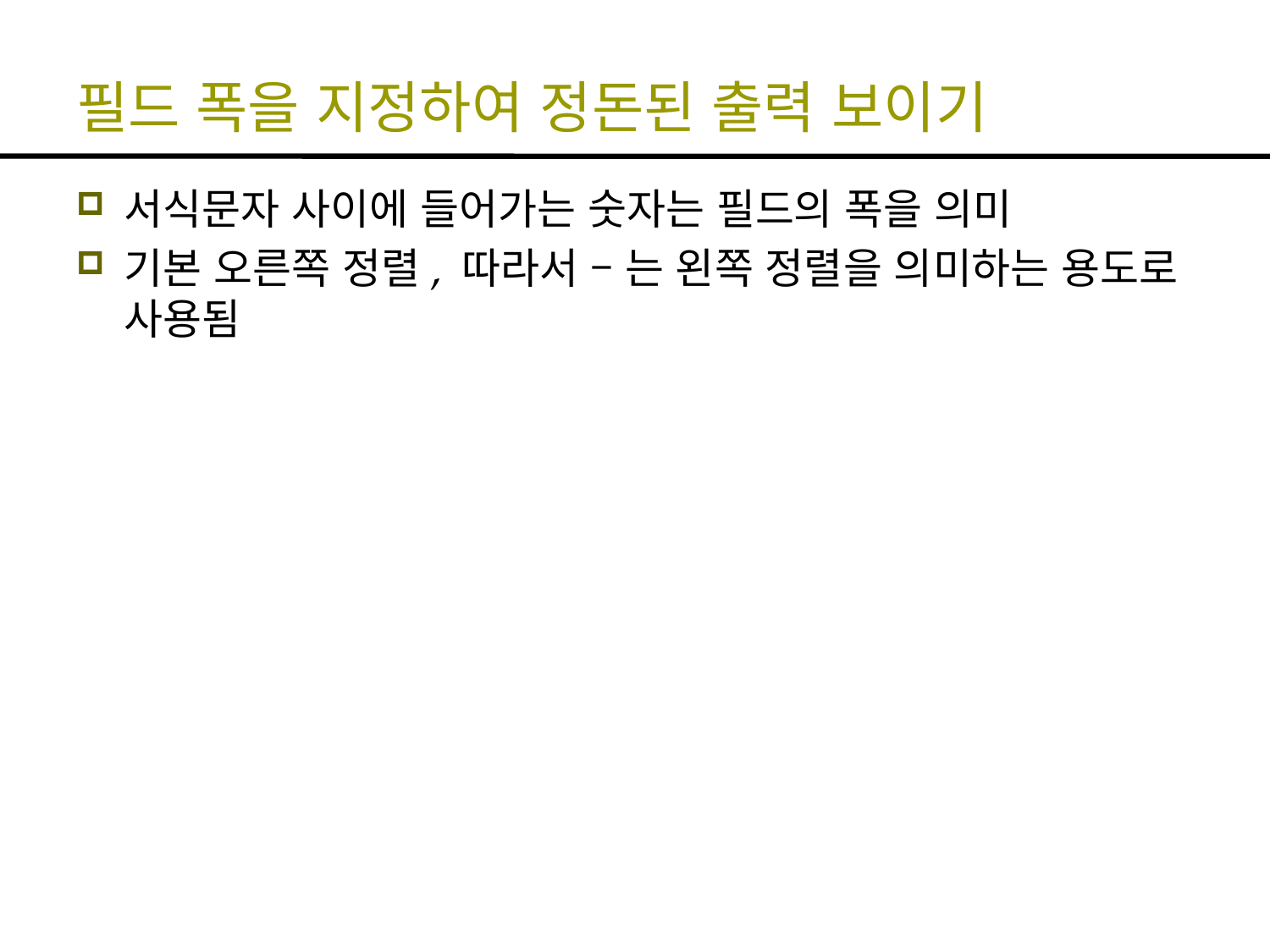

# 필드 폭을 지정하여 정돈된 출력 보이기
서식문자 사이에 들어가는 숫자는 필드의 폭을 의미
기본 오른쪽 정렬, 따라서 – 는 왼쪽 정렬을 의미하는 용도로 사용됨